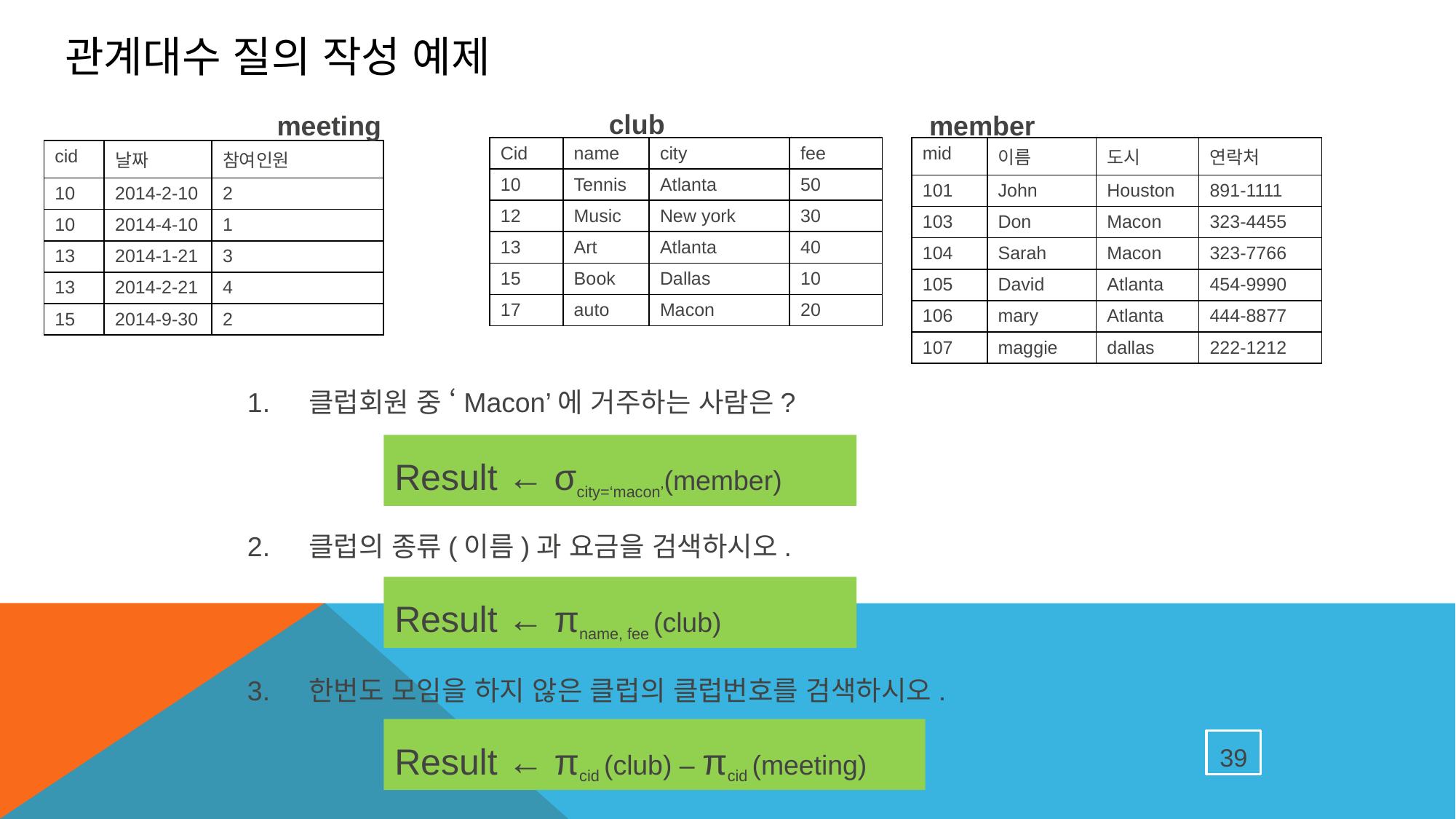

# 관계대수 질의 작성 예제
club
member
meeting
| mid | 이름 | 도시 | 연락처 |
| --- | --- | --- | --- |
| 101 | John | Houston | 891-1111 |
| 103 | Don | Macon | 323-4455 |
| 104 | Sarah | Macon | 323-7766 |
| 105 | David | Atlanta | 454-9990 |
| 106 | mary | Atlanta | 444-8877 |
| 107 | maggie | dallas | 222-1212 |
| Cid | name | city | fee |
| --- | --- | --- | --- |
| 10 | Tennis | Atlanta | 50 |
| 12 | Music | New york | 30 |
| 13 | Art | Atlanta | 40 |
| 15 | Book | Dallas | 10 |
| 17 | auto | Macon | 20 |
| cid | 날짜 | 참여인원 |
| --- | --- | --- |
| 10 | 2014-2-10 | 2 |
| 10 | 2014-4-10 | 1 |
| 13 | 2014-1-21 | 3 |
| 13 | 2014-2-21 | 4 |
| 15 | 2014-9-30 | 2 |
클럽회원 중 ‘Macon’에 거주하는 사람은?

클럽의 종류(이름)과 요금을 검색하시오.

한번도 모임을 하지 않은 클럽의 클럽번호를 검색하시오.
Result ← σcity=‘macon’(member)
Result ← πname, fee (club)
Result ← πcid (club) – πcid (meeting)
39